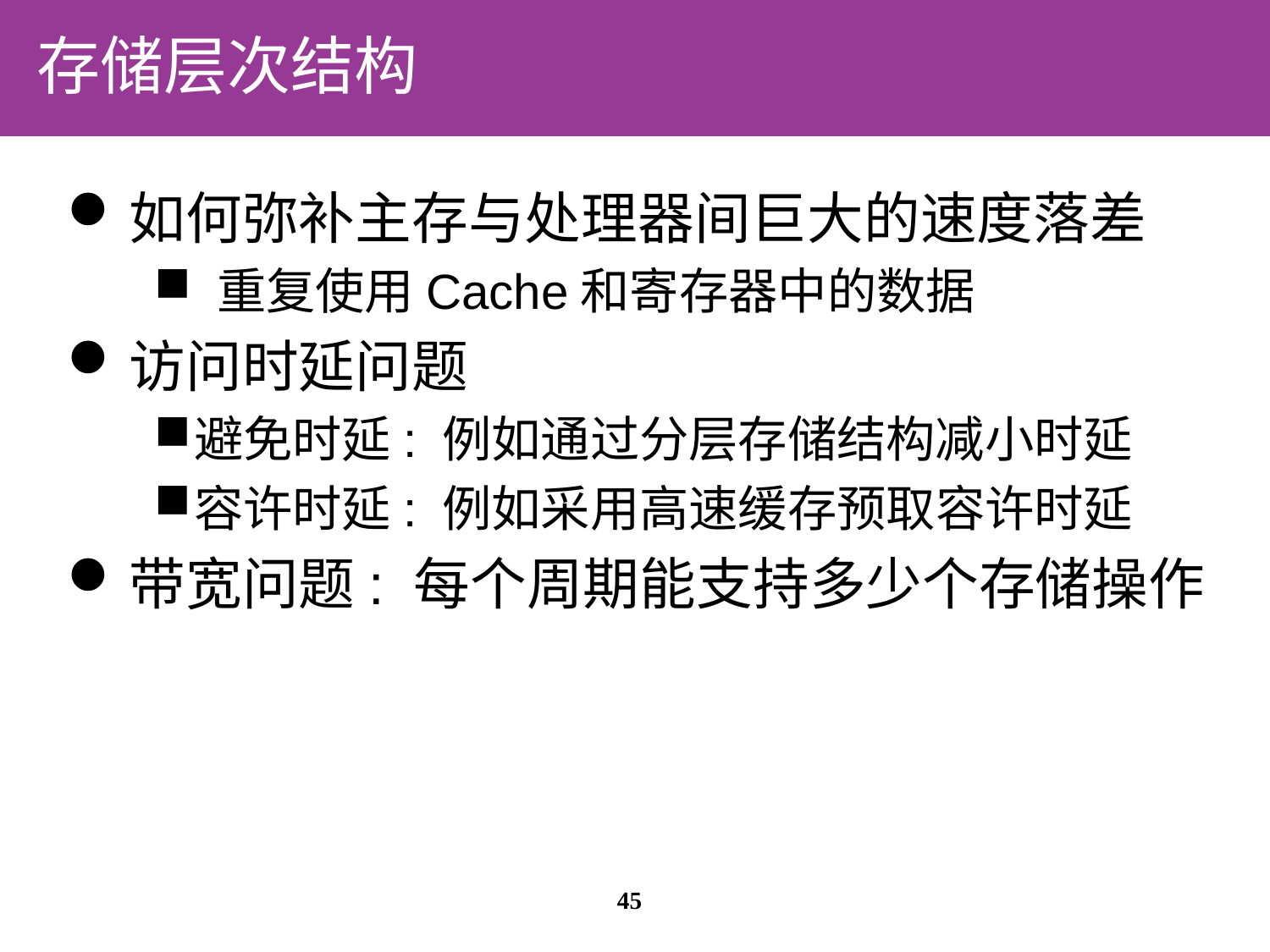

# 存储层次结构
如何弥补主存与处理器间巨大的速度落差
 重复使用Cache和寄存器中的数据
访问时延问题
避免时延: 例如通过分层存储结构减小时延
容许时延: 例如采用高速缓存预取容许时延
带宽问题: 每个周期能支持多少个存储操作
45